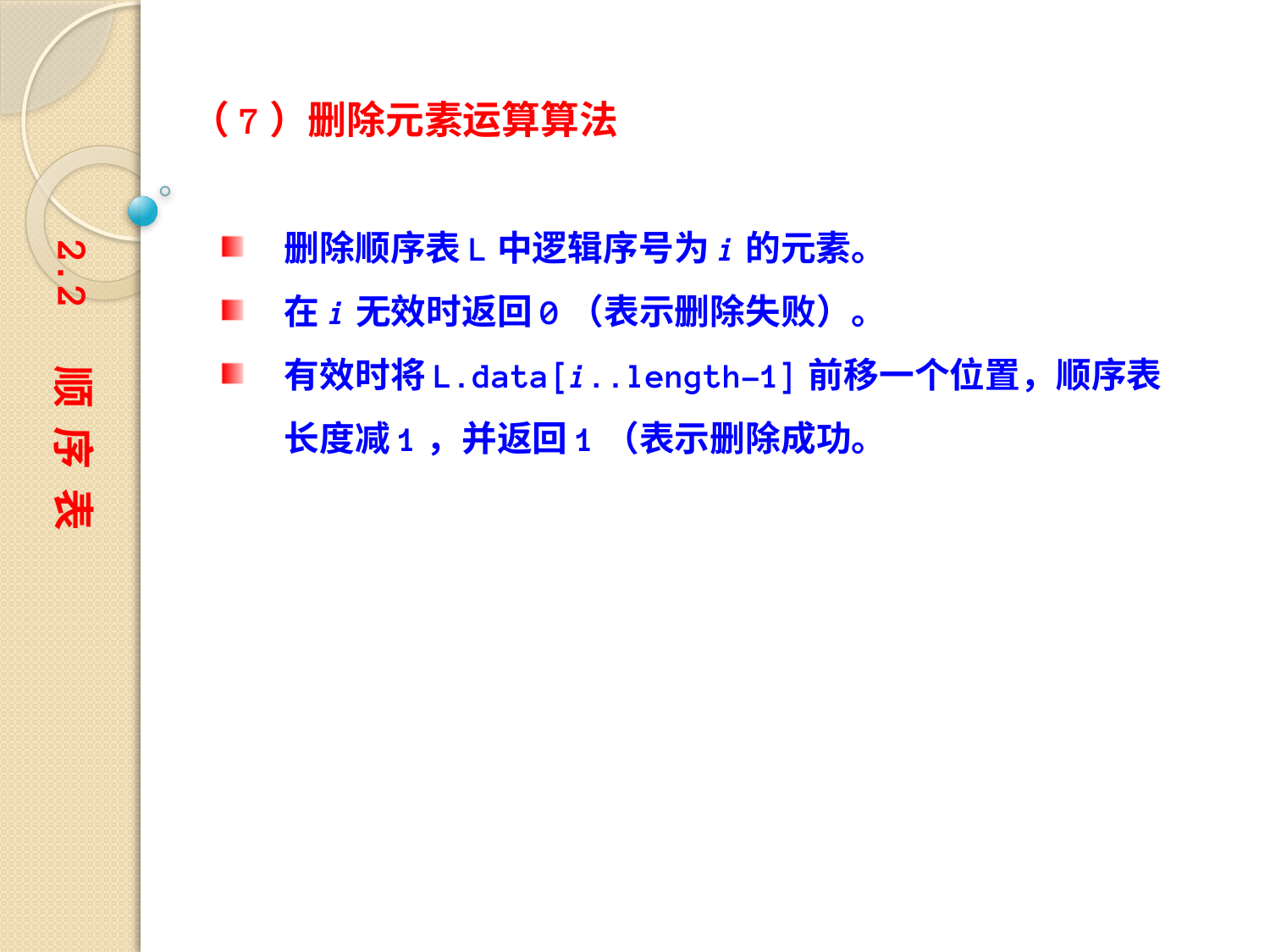

（7）删除元素运算算法
删除顺序表L中逻辑序号为i的元素。
在i无效时返回0（表示删除失败）。
有效时将L.data[i..length-1]前移一个位置，顺序表长度减1，并返回1（表示删除成功。
2.2  顺  序  表